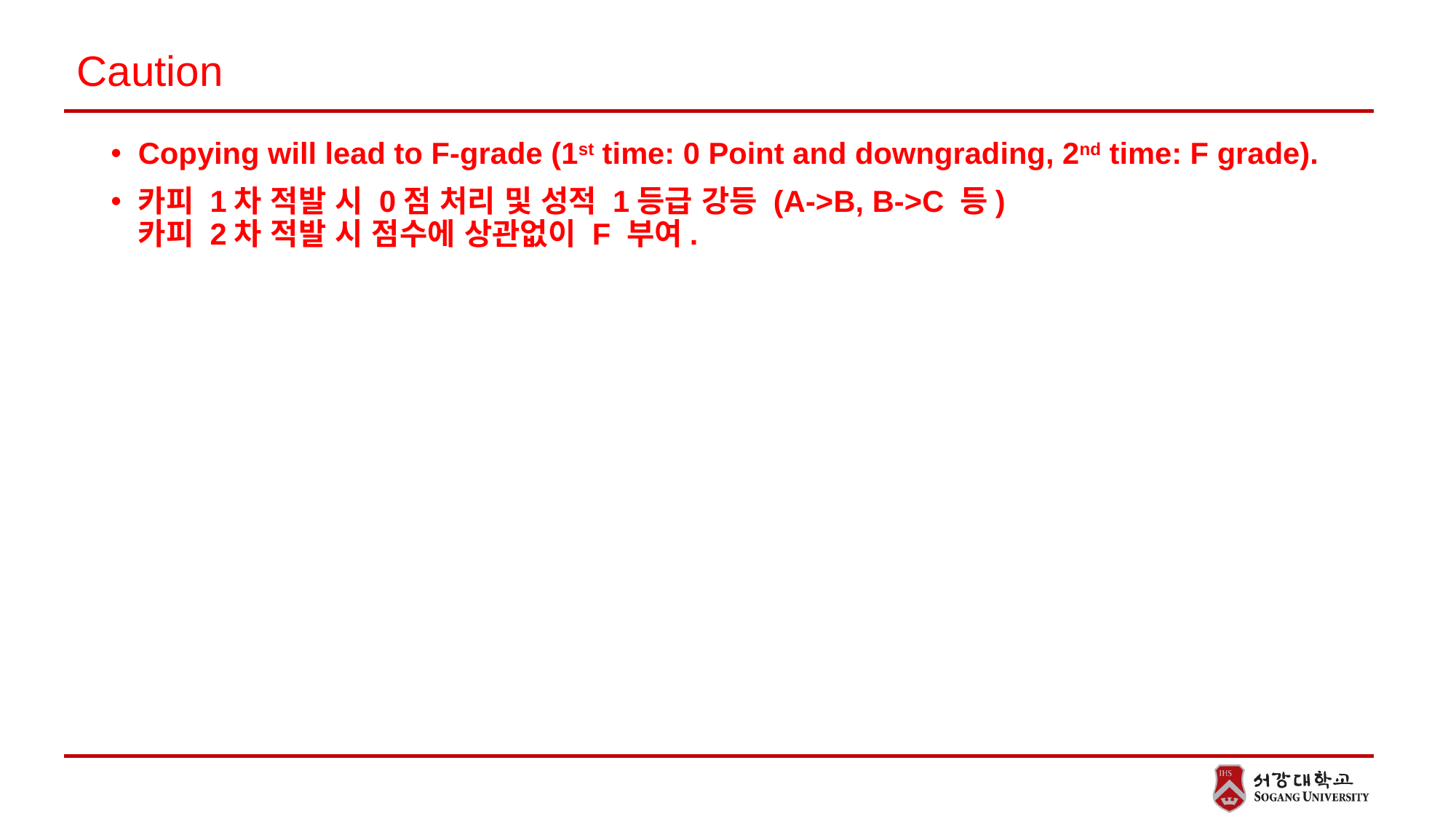

# Caution
Copying will lead to F-grade (1st time: 0 Point and downgrading, 2nd time: F grade).
카피 1차 적발 시 0점 처리 및 성적 1등급 강등 (A->B, B->C 등)
카피 2차 적발 시 점수에 상관없이 F 부여.